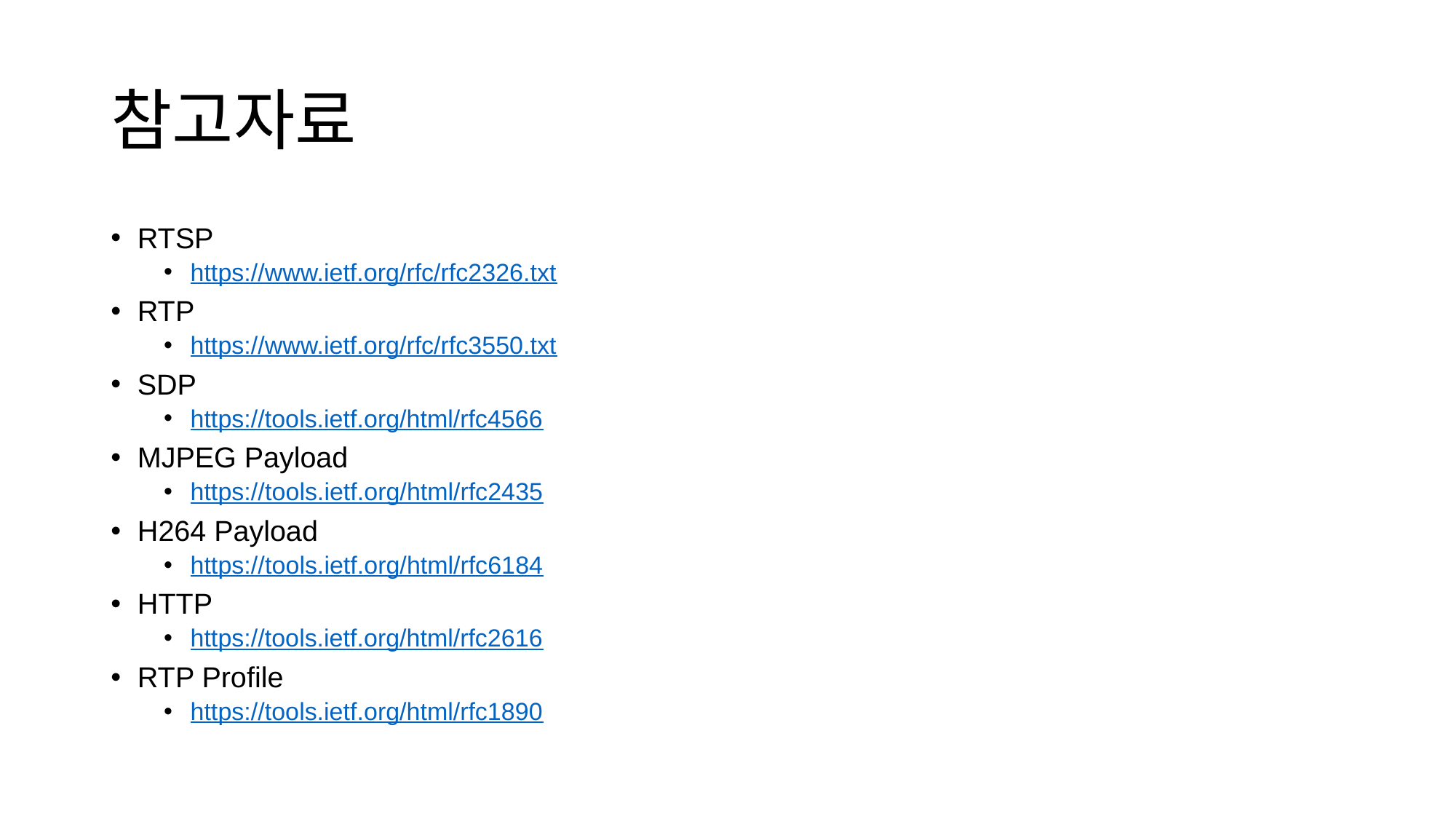

# 참고자료
RTSP
https://www.ietf.org/rfc/rfc2326.txt
RTP
https://www.ietf.org/rfc/rfc3550.txt
SDP
https://tools.ietf.org/html/rfc4566
MJPEG Payload
https://tools.ietf.org/html/rfc2435
H264 Payload
https://tools.ietf.org/html/rfc6184
HTTP
https://tools.ietf.org/html/rfc2616
RTP Profile
https://tools.ietf.org/html/rfc1890